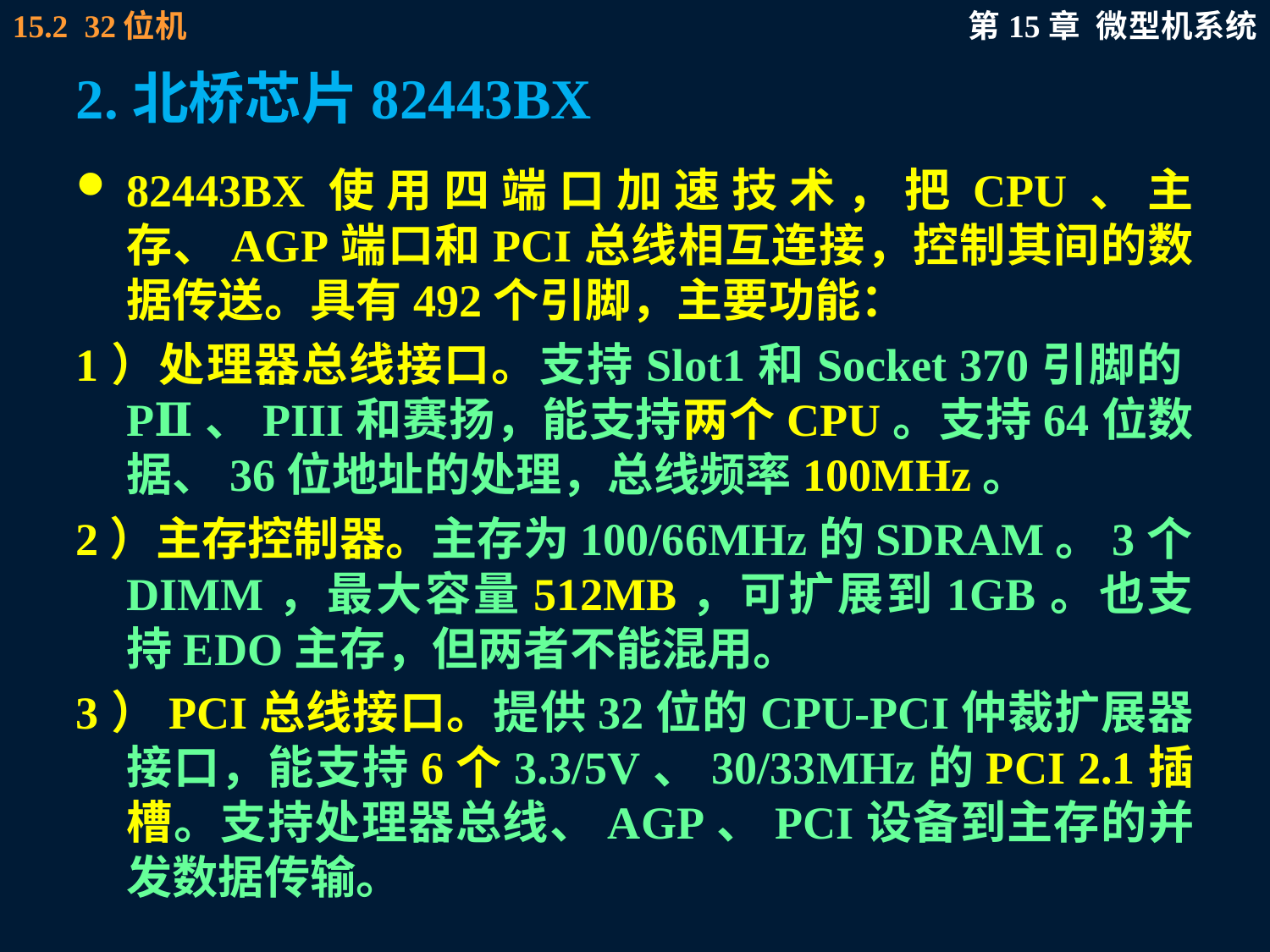

# 2.北桥芯片82443BX
82443BX使用四端口加速技术，把CPU、主存、AGP端口和PCI总线相互连接，控制其间的数据传送。具有492个引脚，主要功能：
1）处理器总线接口。支持Slot1和Socket 370引脚的PⅡ、PIII和赛扬，能支持两个CPU。支持64位数据、36位地址的处理，总线频率100MHz。
2）主存控制器。主存为100/66MHz的SDRAM。3个DIMM，最大容量512MB，可扩展到1GB。也支持EDO主存，但两者不能混用。
3）PCI总线接口。提供32位的CPU-PCI仲裁扩展器接口，能支持6个3.3/5V、30/33MHz的PCI 2.1插槽。支持处理器总线、AGP、PCI设备到主存的并发数据传输。